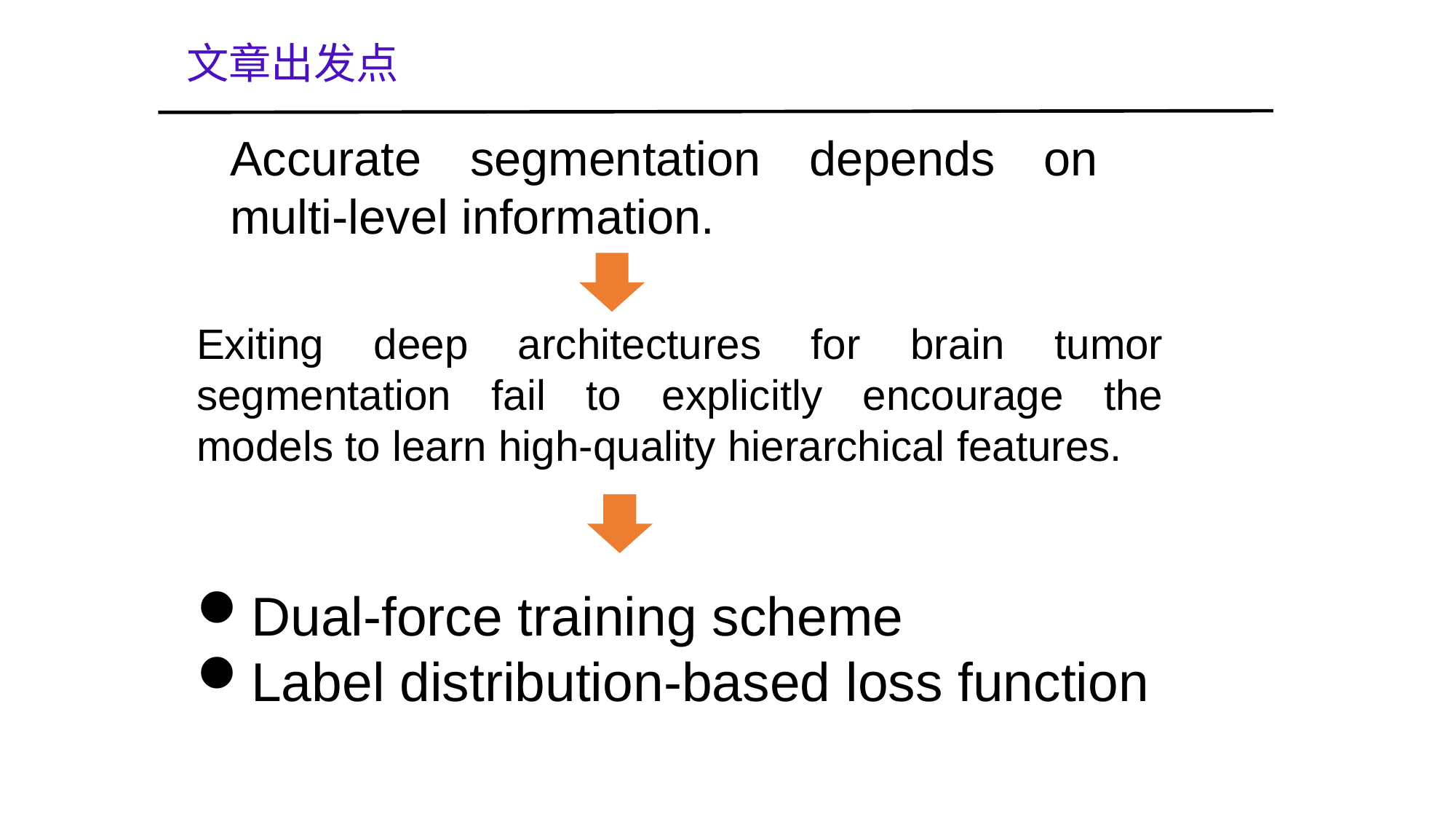

文章出发点
Accurate segmentation depends on multi-level information.

Exiting deep architectures for brain tumor segmentation fail to explicitly encourage the models to learn high-quality hierarchical features.

Dual-force training scheme
Label distribution-based loss function